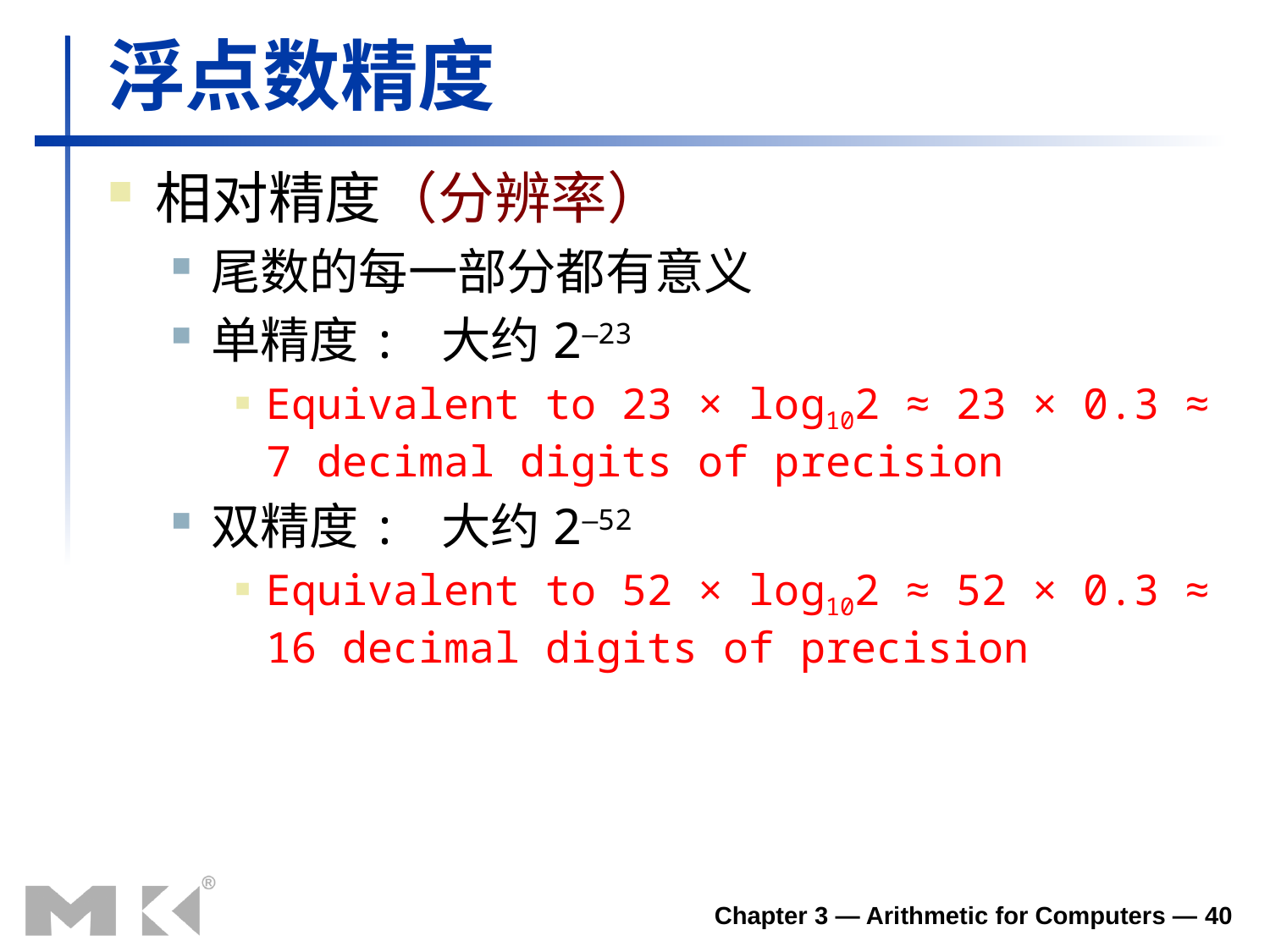

# 浮点数精度
相对精度（分辨率）
尾数的每一部分都有意义
单精度: 大约2–23
Equivalent to 23 × log102 ≈ 23 × 0.3 ≈ 7 decimal digits of precision
双精度: 大约2–52
Equivalent to 52 × log102 ≈ 52 × 0.3 ≈ 16 decimal digits of precision
Chapter 3 — Arithmetic for Computers — 40